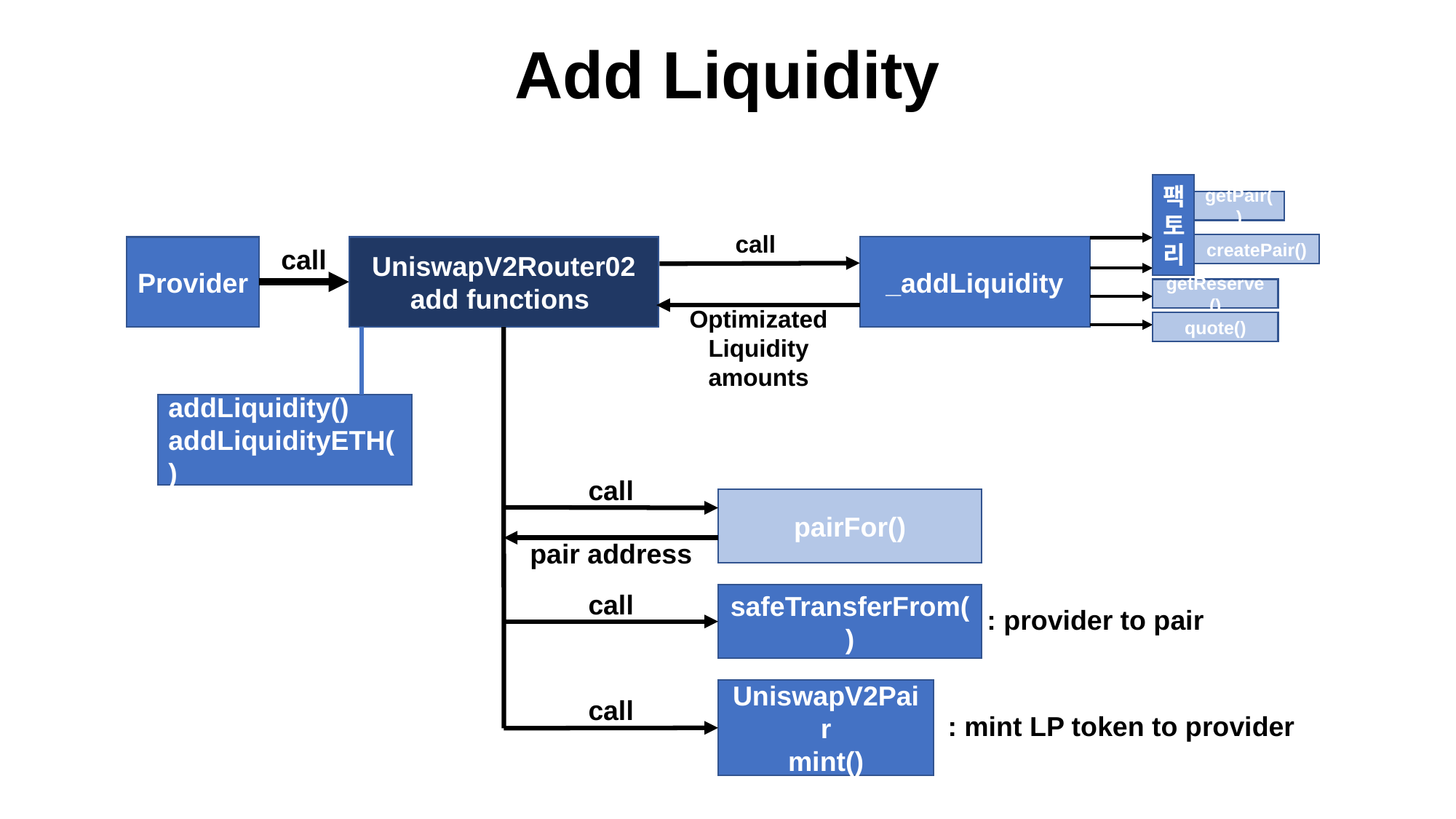

# Add Liquidity
팩토리
getPair()
call
createPair()
_addLiquidity
Provider
UniswapV2Router02
add functions
call
getReserve()
Optimizated
Liquidity
amounts
quote()
addLiquidity()
addLiquidityETH()
call
pairFor()
pair address
call
safeTransferFrom()
: provider to pair
UniswapV2Pair
mint()
call
: mint LP token to provider